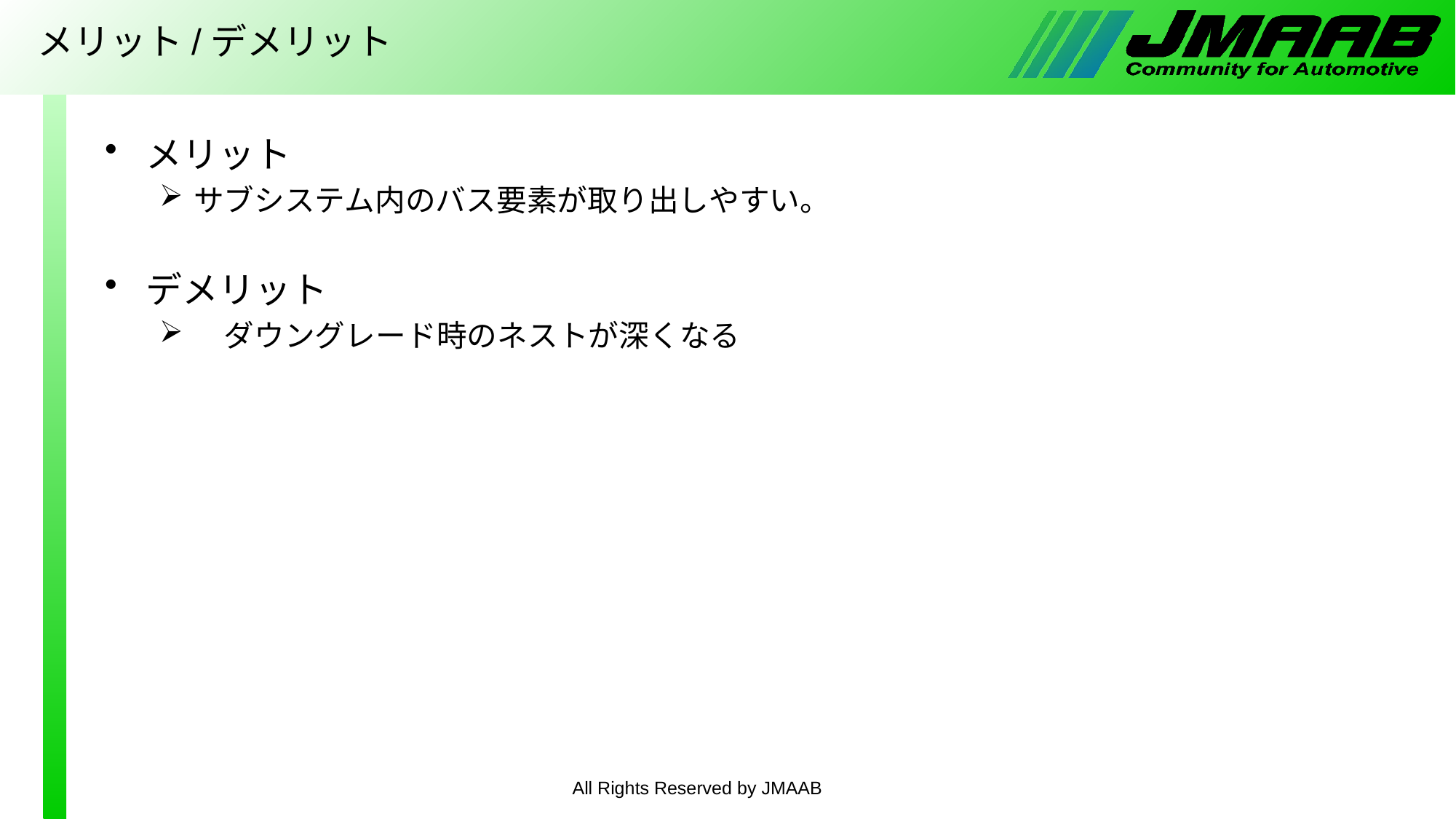

# メリット/デメリット
メリット
サブシステム内のバス要素が取り出しやすい。

デメリット
　ダウングレード時のネストが深くなる